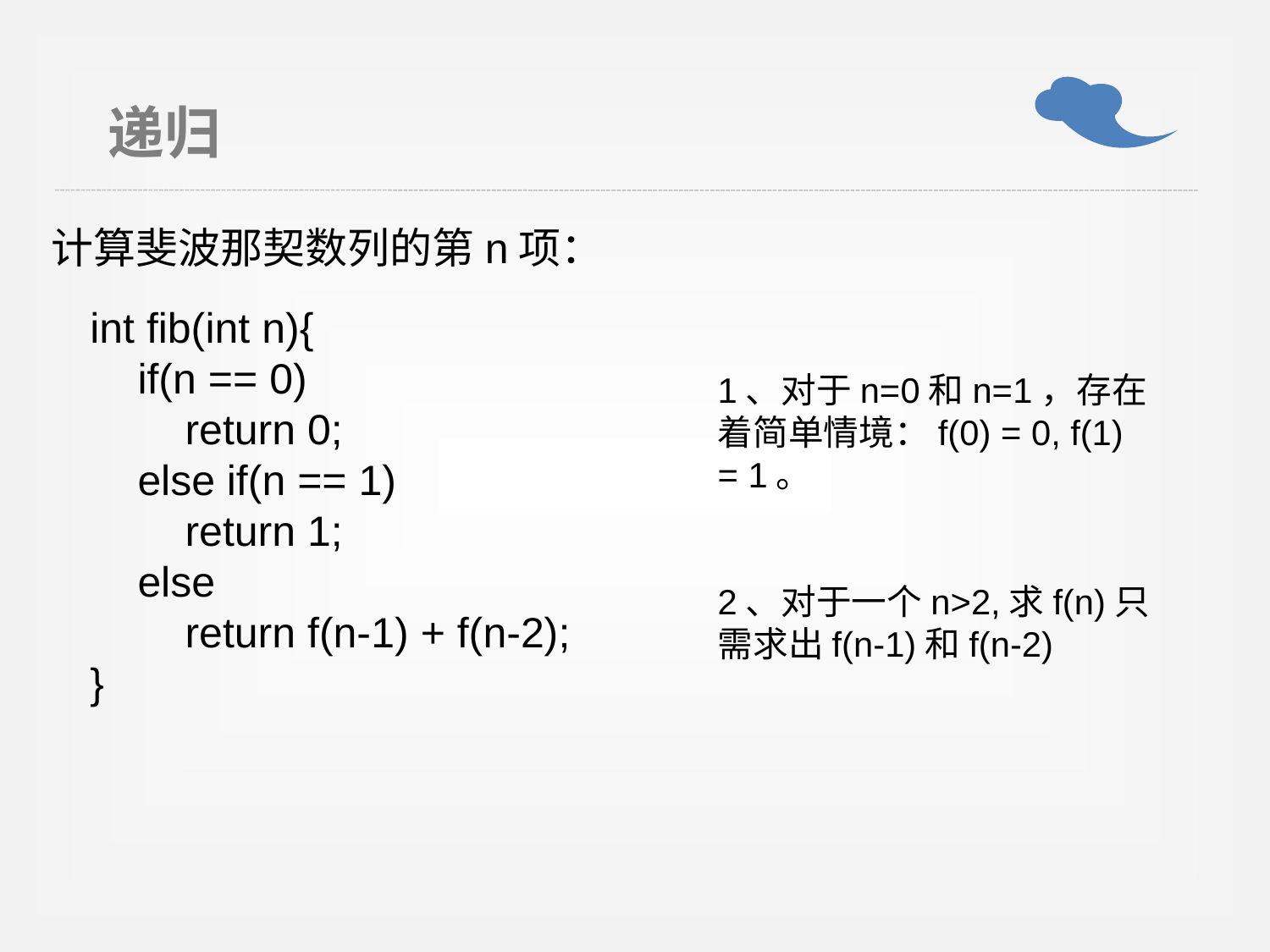

递归

计算斐波那契数列的第n项：
int fib(int n){
    if(n == 0)
        return 0;
    else if(n == 1)
        return 1;
    else
        return f(n-1) + f(n-2);
}
1、对于n=0和n=1，存在着简单情境：f(0) = 0, f(1) = 1。

2、对于一个n>2,求f(n)只需求出f(n-1)和f(n-2)